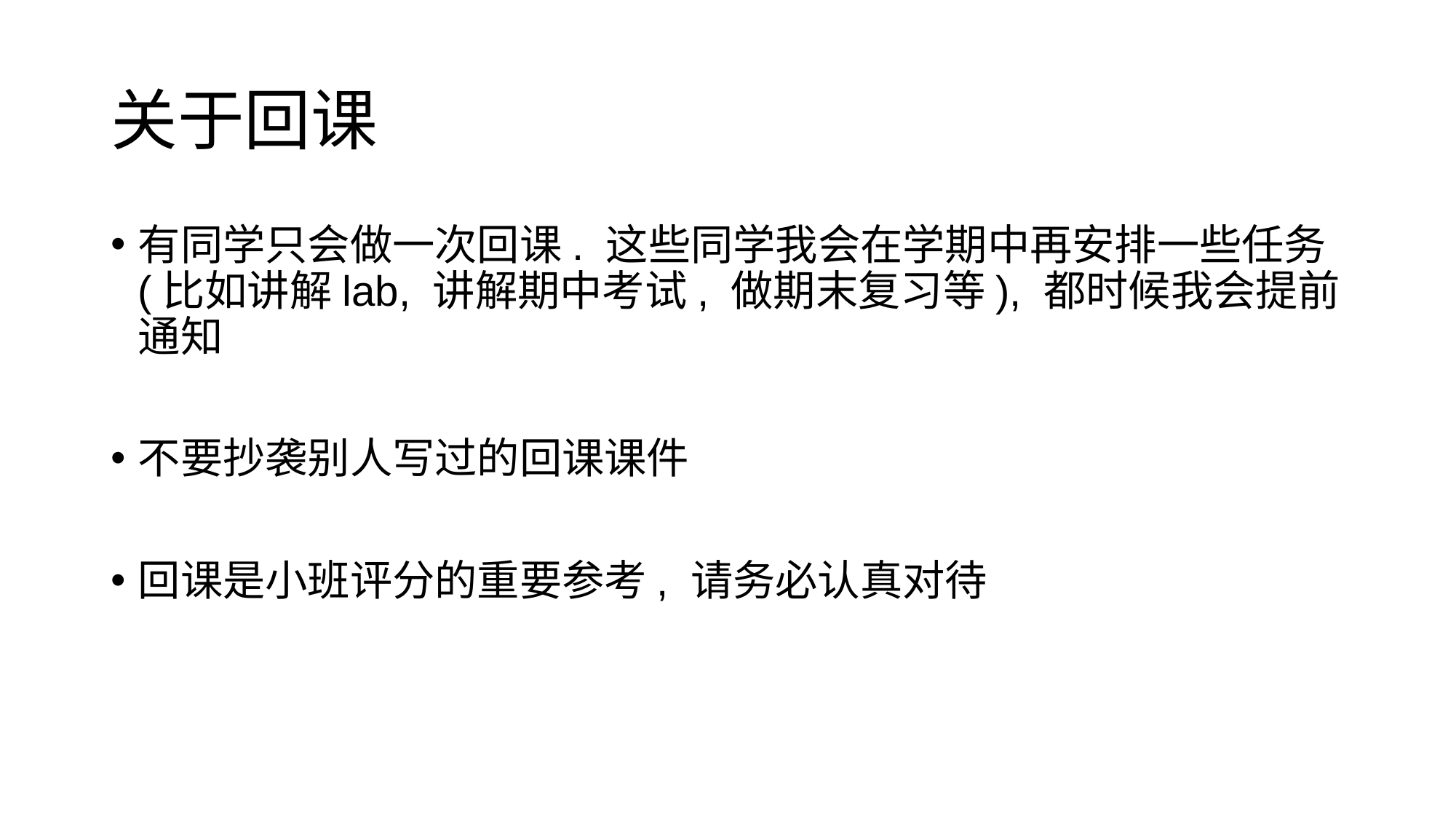

# 关于回课
有同学只会做一次回课. 这些同学我会在学期中再安排一些任务(比如讲解lab, 讲解期中考试, 做期末复习等), 都时候我会提前通知

不要抄袭别人写过的回课课件

回课是小班评分的重要参考, 请务必认真对待